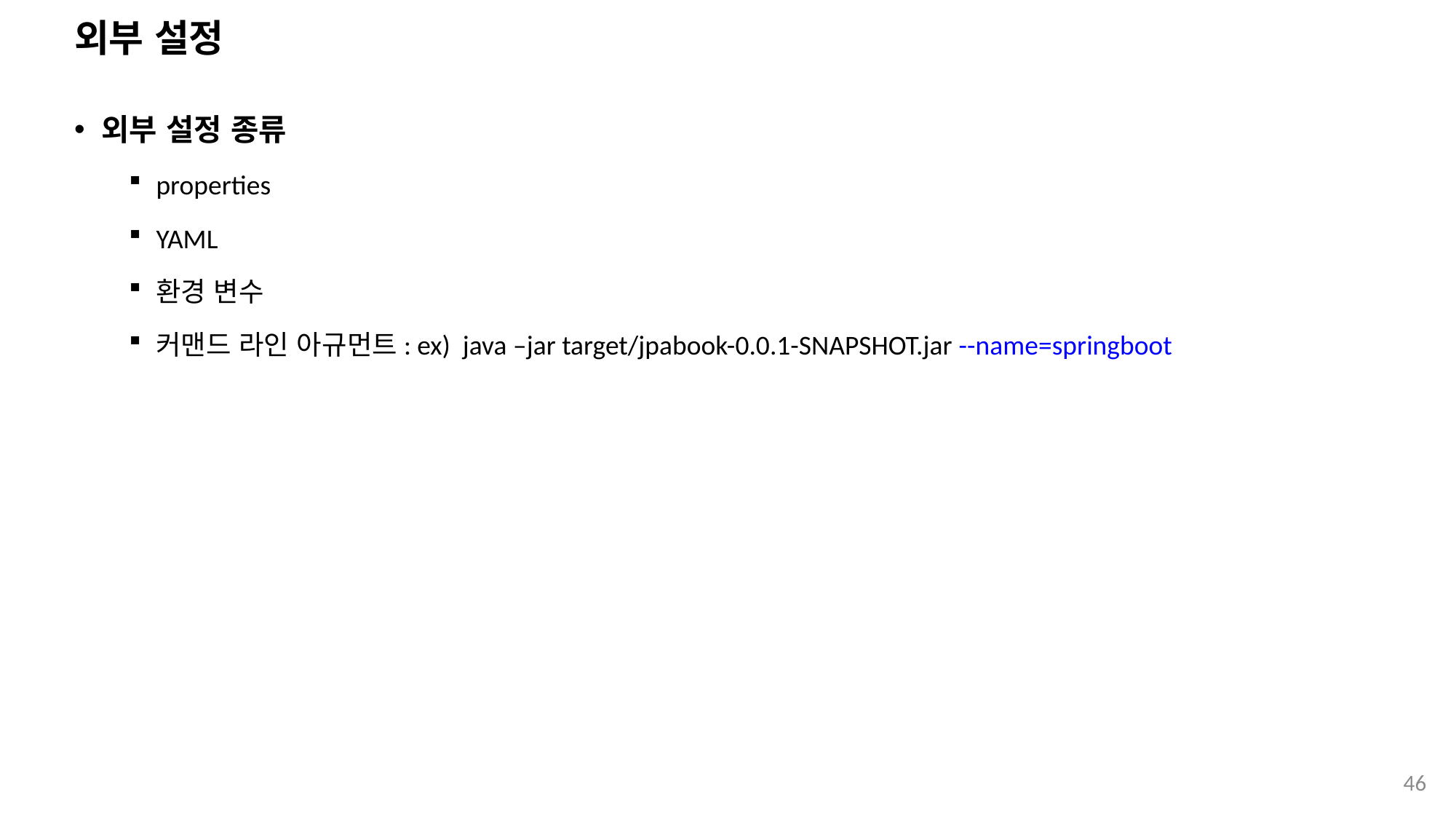

# 외부 설정
외부 설정 종류
properties
YAML
환경 변수
커맨드 라인 아규먼트: ex)  java –jar target/jpabook-0.0.1-SNAPSHOT.jar --name=springboot

46